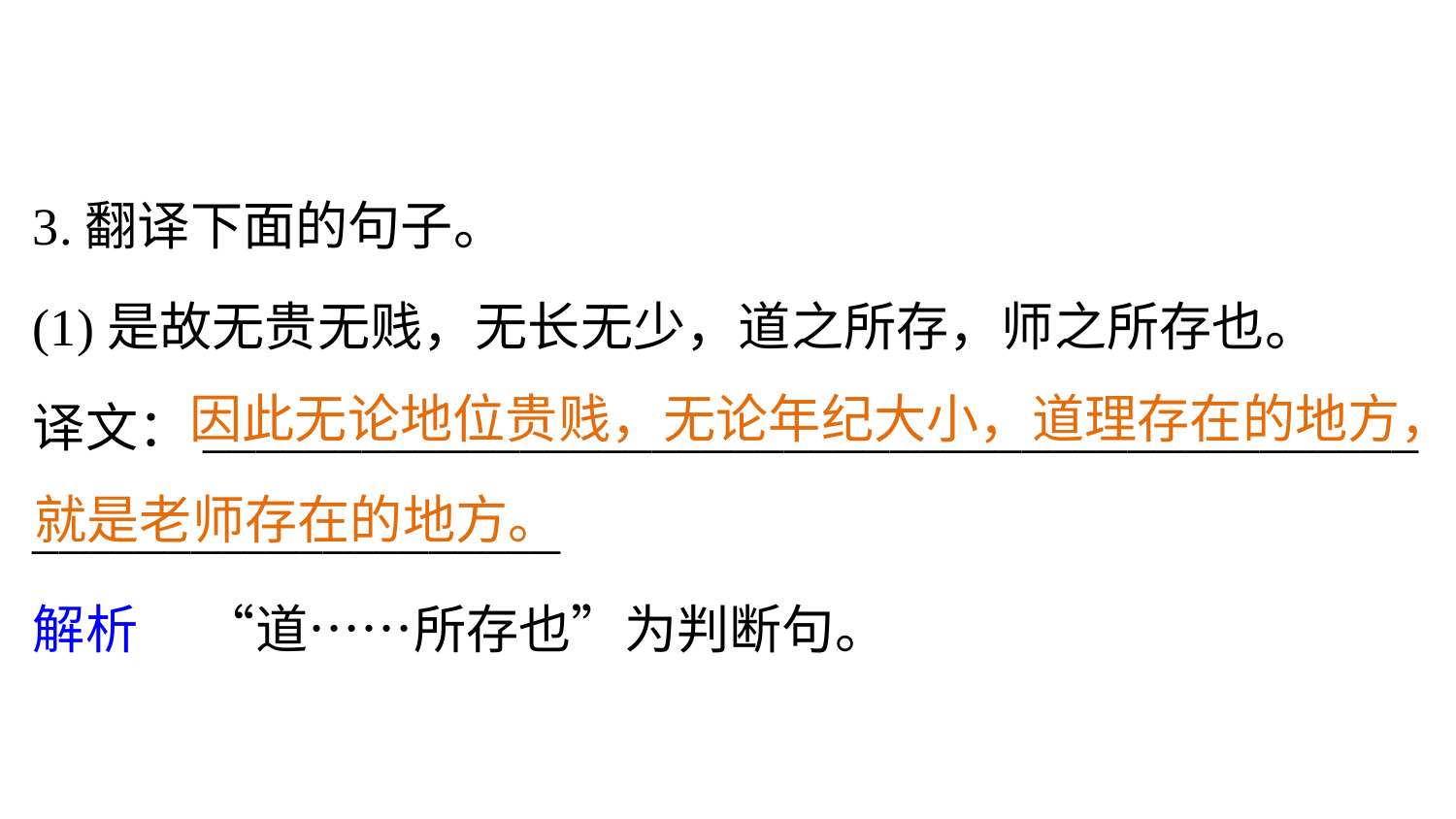

3.翻译下面的句子。
(1)是故无贵无贱，无长无少，道之所存，师之所存也。
译文：______________________________________________
____________________
解析　 “道……所存也”为判断句。
            因此无论地位贵贱，无论年纪大小，道理存在的地方，就是老师存在的地方。